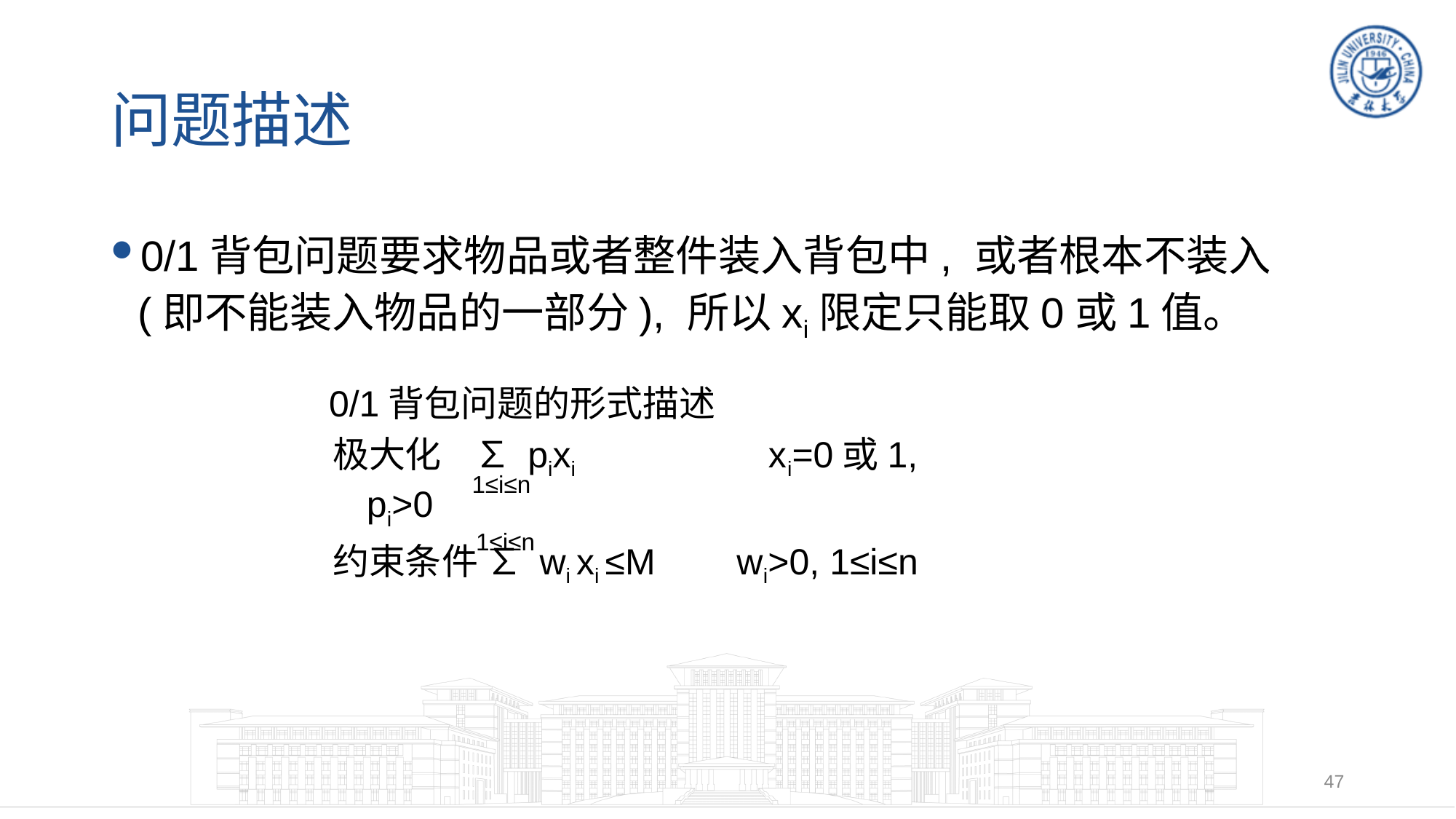

# 问题描述
0/1背包问题要求物品或者整件装入背包中, 或者根本不装入(即不能装入物品的一部分), 所以xi限定只能取0或1值。

     0/1背包问题的形式描述
极大化    ∑ pixi                   xi=0或1,  pi>0
约束条件 ∑ wi xi ≤M        wi>0, 1≤i≤n
1≤i≤n
1≤i≤n
47